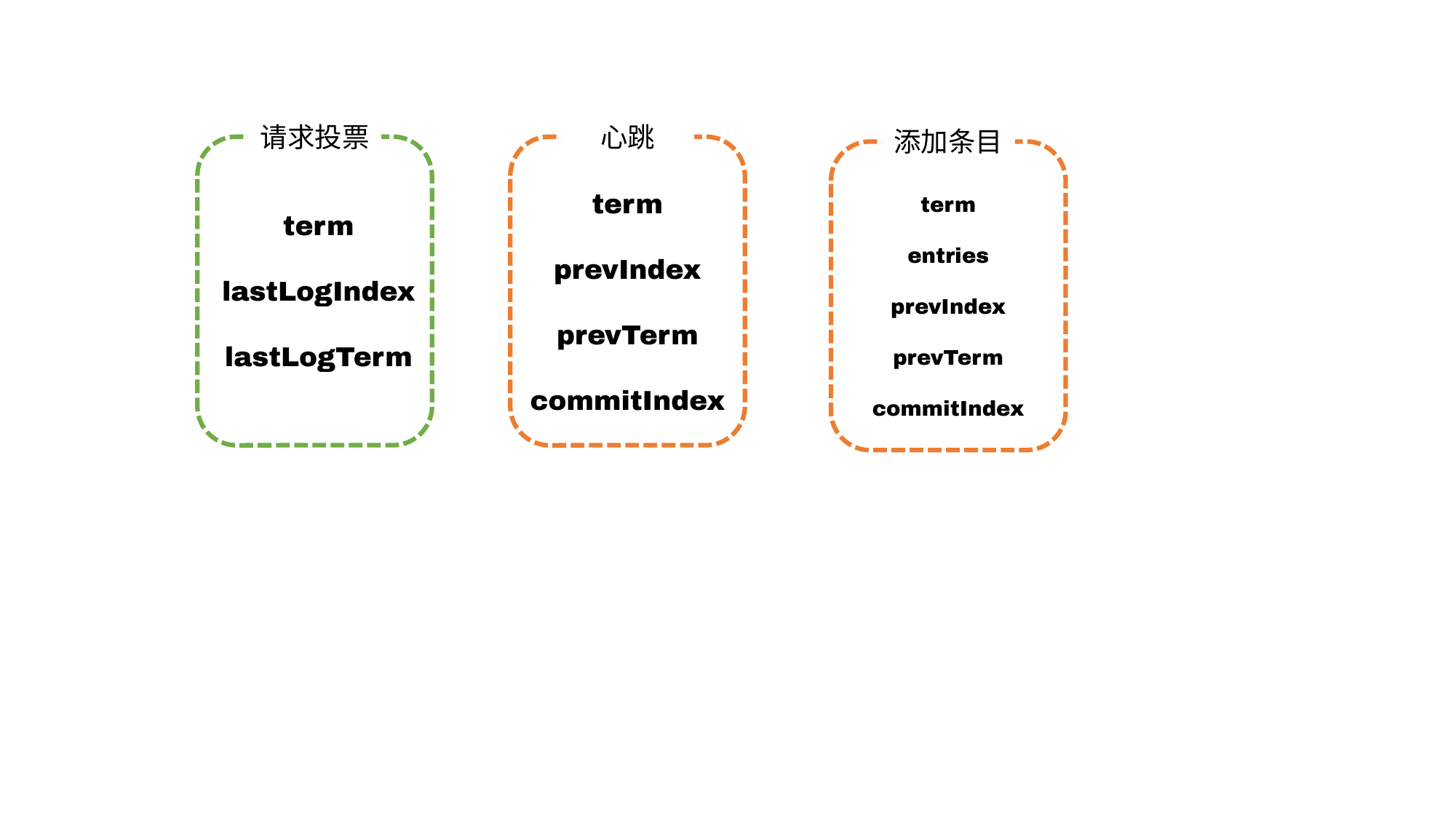

请求投票
心跳
添加条目

term

prevIndex

prevTerm

commitIndex
term

entries

prevIndex

prevTerm

commitIndex
term

lastLogIndex

lastLogTerm